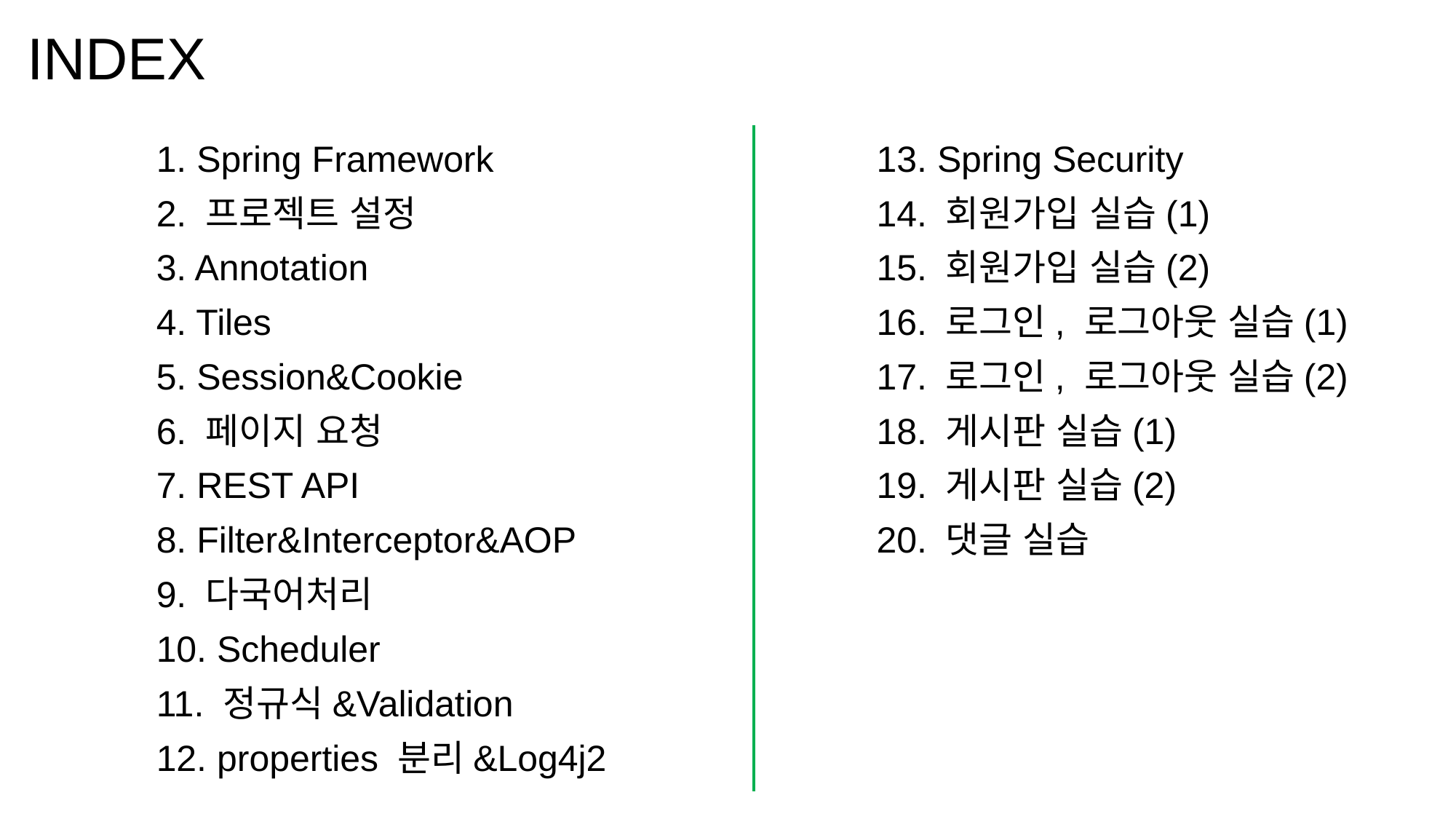

# INDEX
1. Spring Framework
2. 프로젝트 설정
3. Annotation
4. Tiles
5. Session&Cookie
6. 페이지 요청
7. REST API
8. Filter&Interceptor&AOP
9. 다국어처리
10. Scheduler
11. 정규식&Validation
12. properties 분리&Log4j2
13. Spring Security
14. 회원가입 실습(1)
15. 회원가입 실습(2)
16. 로그인, 로그아웃 실습(1)
17. 로그인, 로그아웃 실습(2)
18. 게시판 실습(1)
19. 게시판 실습(2)
20. 댓글 실습